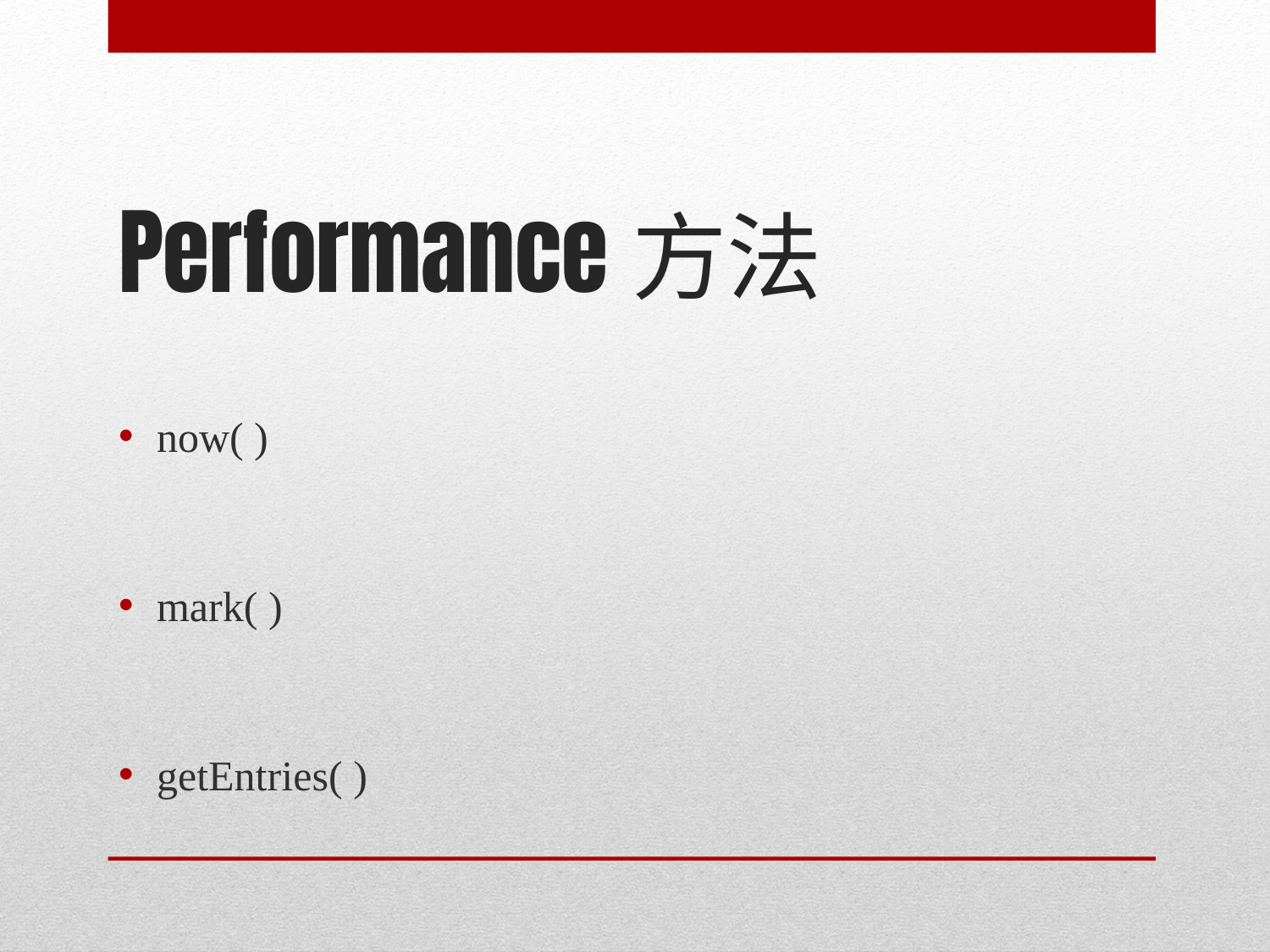

# Performance方法
now( )

mark( )

getEntries( )